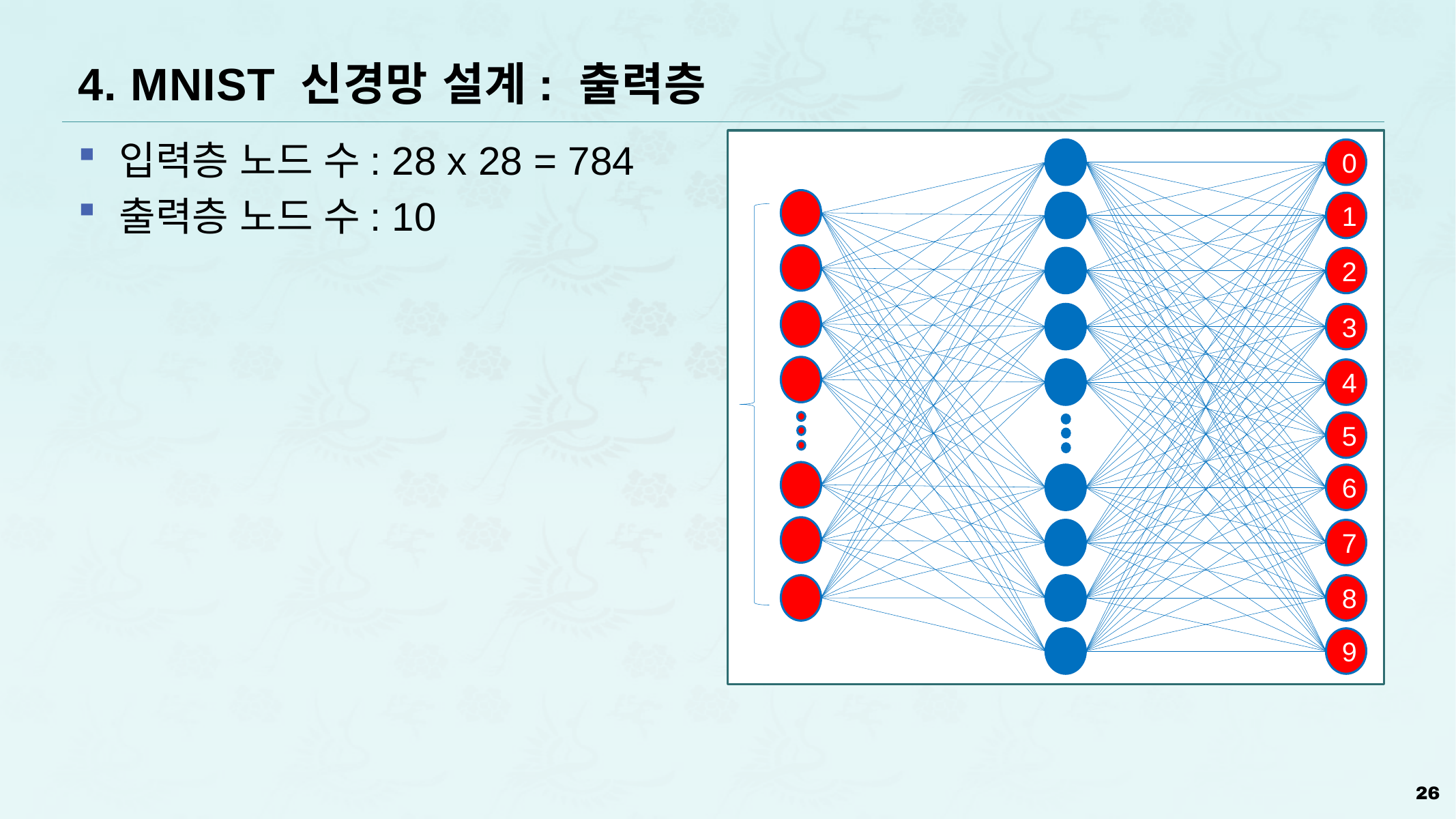

# 4. MNIST 신경망 설계: 출력층
입력층 노드 수: 28 x 28 = 784
출력층 노드 수: 10

0

1

2

3

4

5

6

7

8

9
26